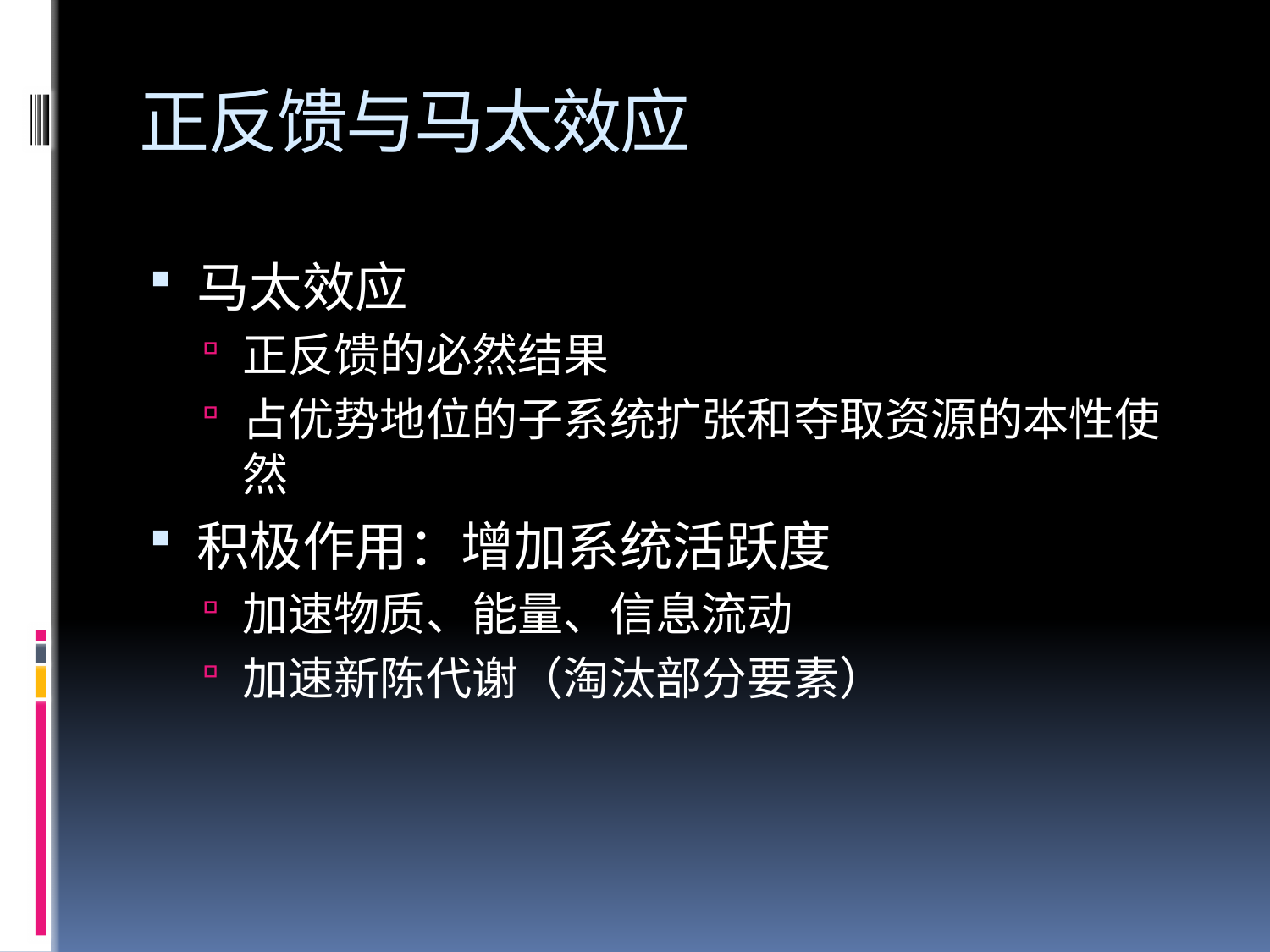

# 正反馈与马太效应
马太效应
正反馈的必然结果
占优势地位的子系统扩张和夺取资源的本性使然
积极作用：增加系统活跃度
加速物质、能量、信息流动
加速新陈代谢（淘汰部分要素）